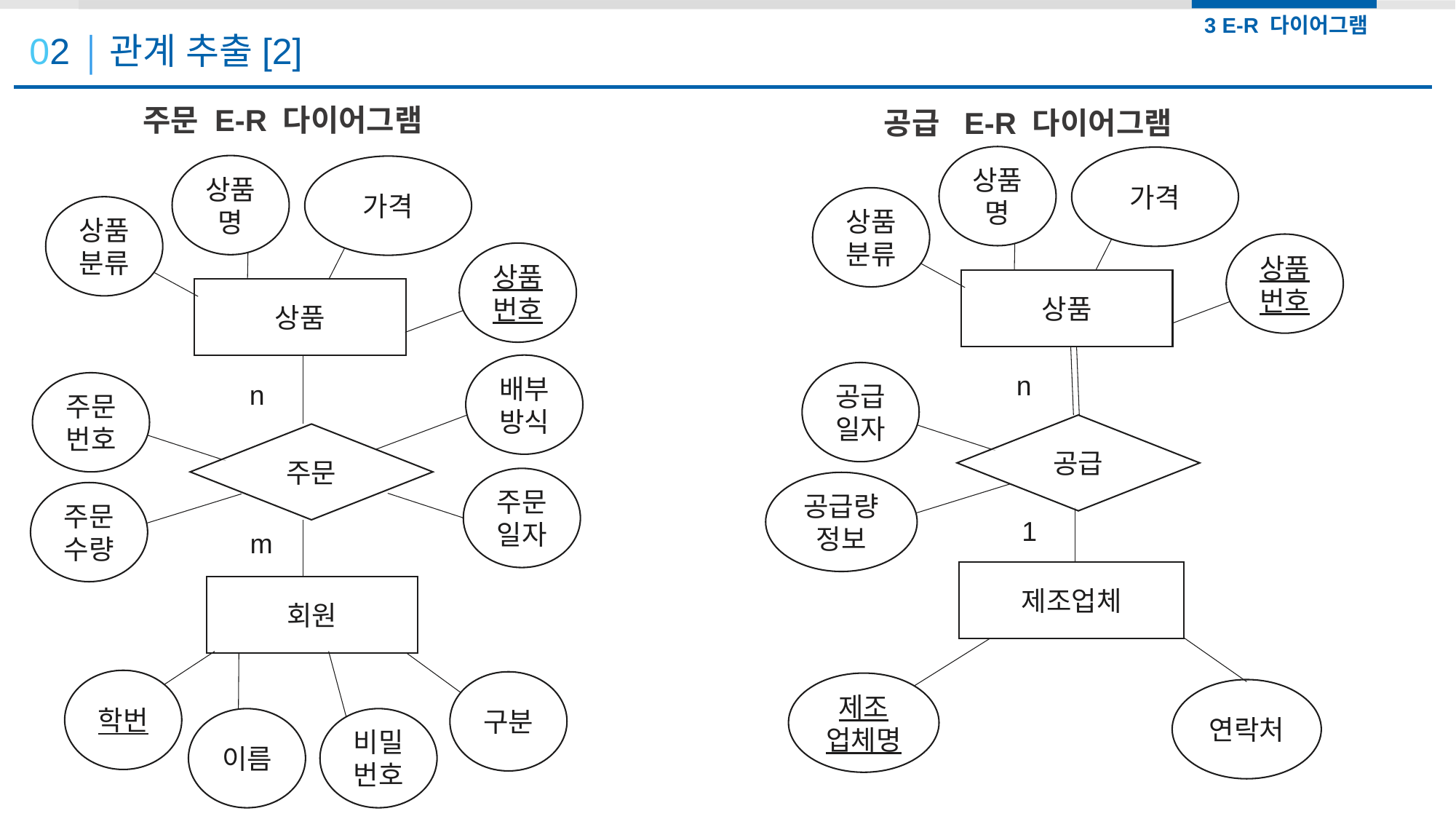

3 E-R 다이어그램
02   관계 추출[2]
주문 E-R 다이어그램
공급  E-R 다이어그램
상품명
가격
상품명
가격
상품분류
상품분류
상품번호
상품번호
상품
상품
배부방식
공급일자
n
n
주문번호
공급
주문
주문일자
공급량정보
주문수량
1
m
제조업체
회원
학번
구분
제조
업체명
연락처
이름
비밀번호